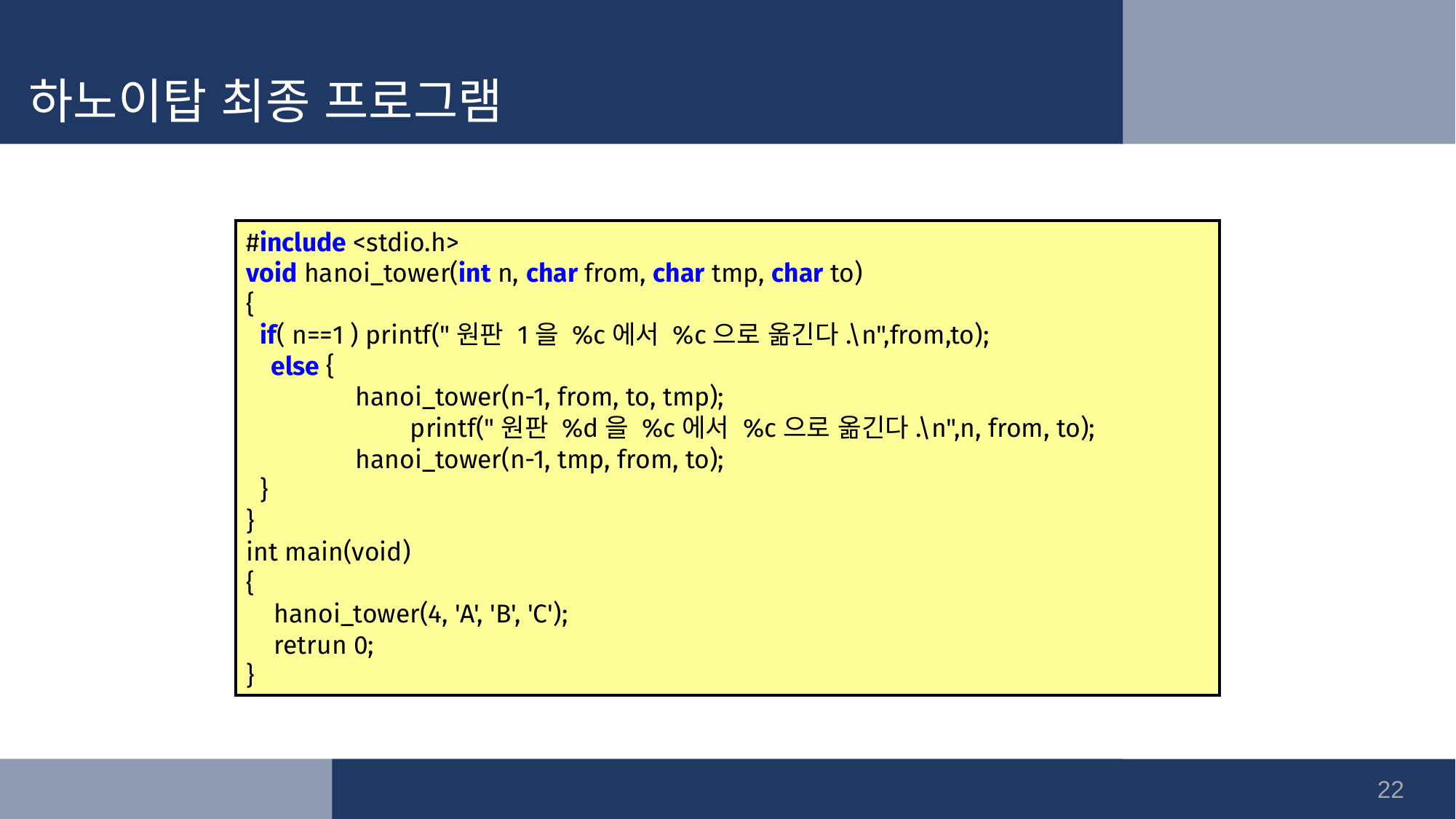

# 하노이탑 최종 프로그램
#include <stdio.h>
void hanoi_tower(int n, char from, char tmp, char to)
{
  if( n==1 ) printf("원판 1을 %c에서 %c으로 옮긴다.\n",from,to);
    else {
	hanoi_tower(n-1, from, to, tmp);
	printf("원판 %d을 %c에서 %c으로 옮긴다.\n",n, from, to);
	hanoi_tower(n-1, tmp, from, to);
  }
}
int main(void)
{
    hanoi_tower(4, 'A', 'B', 'C');
    retrun 0;
}
22